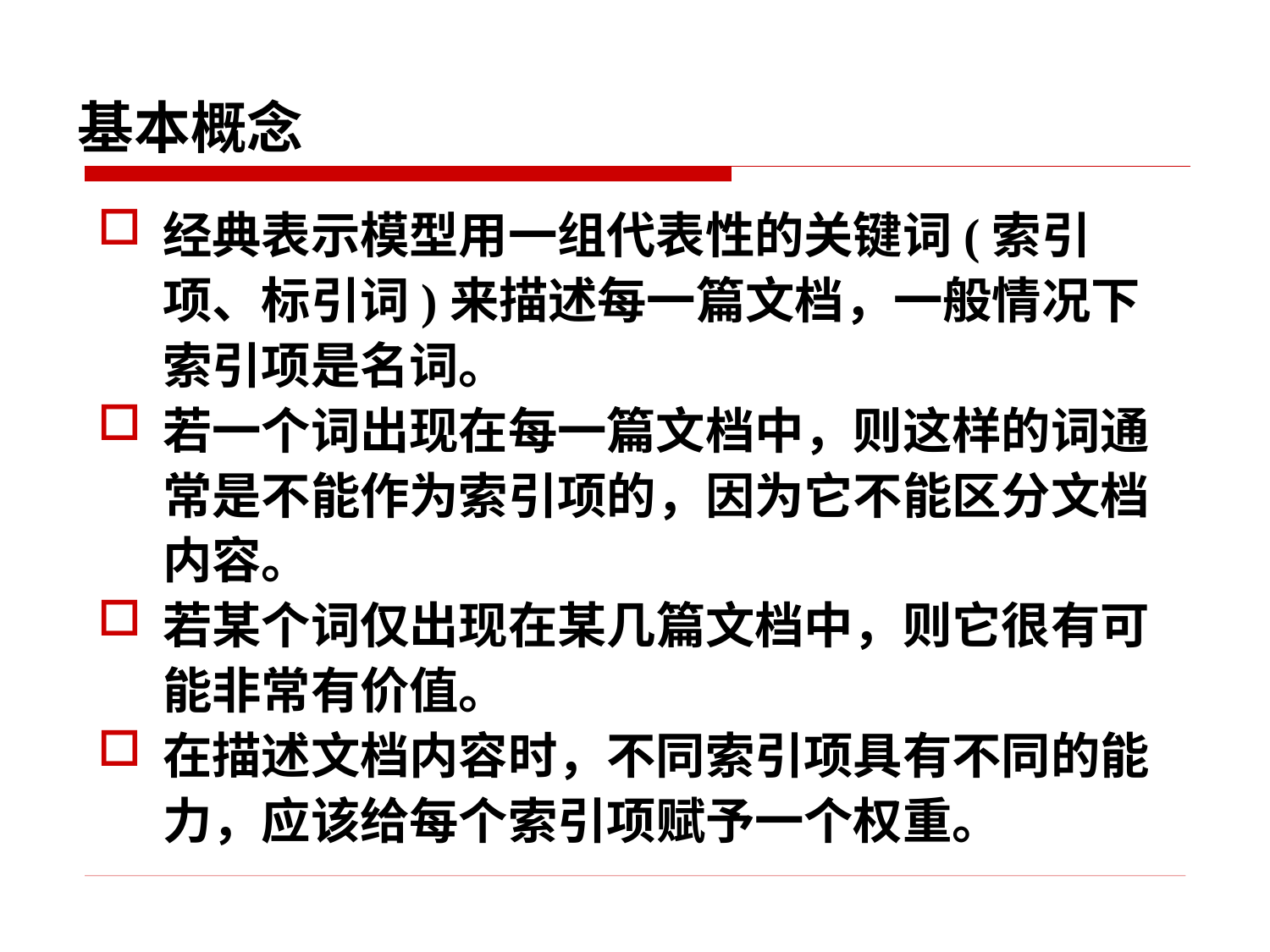

# 基本概念
经典表示模型用一组代表性的关键词(索引项、标引词)来描述每一篇文档，一般情况下索引项是名词。
若一个词出现在每一篇文档中，则这样的词通常是不能作为索引项的，因为它不能区分文档内容。
若某个词仅出现在某几篇文档中，则它很有可能非常有价值。
在描述文档内容时，不同索引项具有不同的能力，应该给每个索引项赋予一个权重。